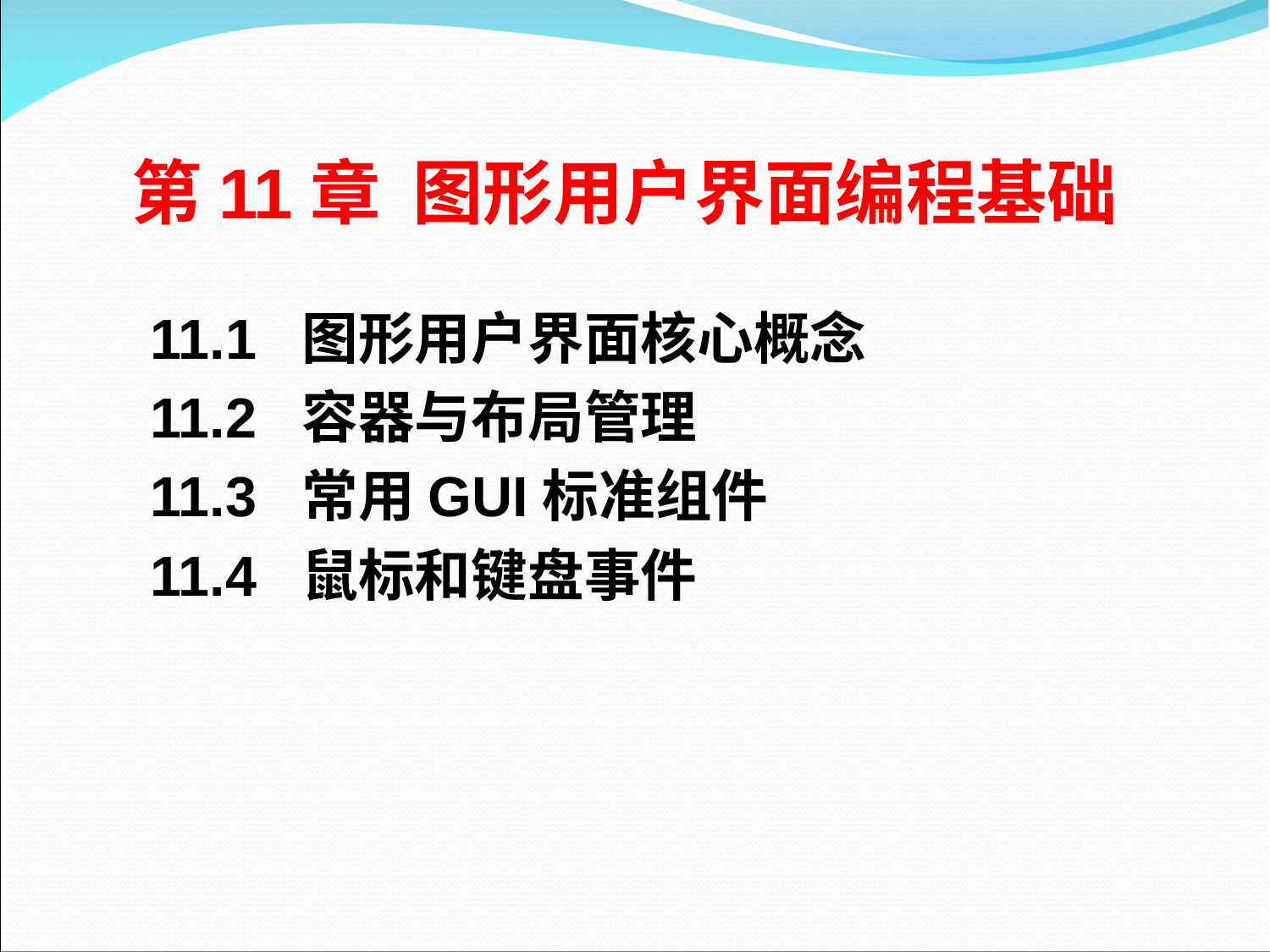

# 第11章  图形用户界面编程基础
11.1  图形用户界面核心概念
11.2  容器与布局管理
11.3  常用GUI标准组件
11.4  鼠标和键盘事件